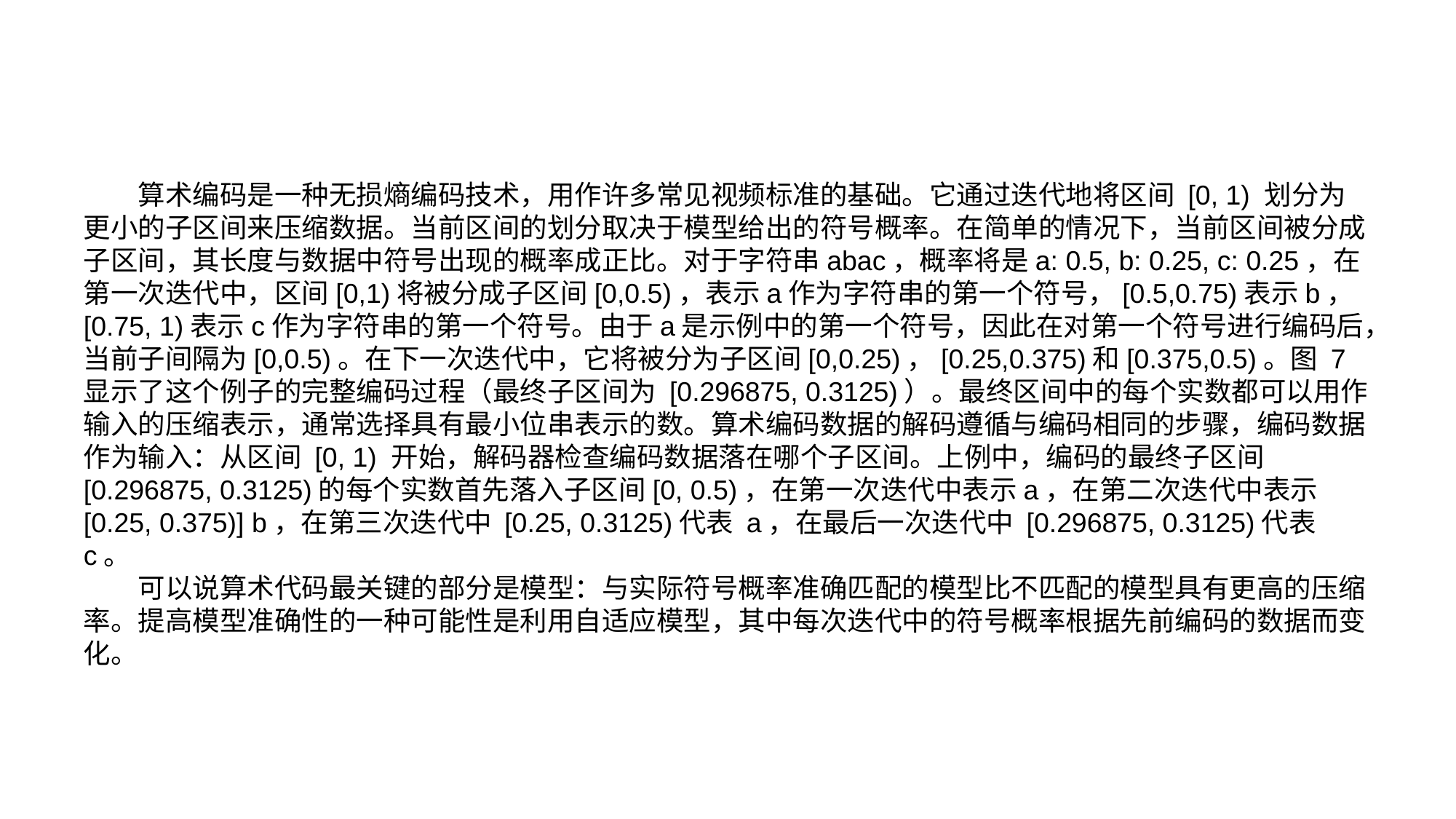

算术编码是一种无损熵编码技术，用作许多常见视频标准的基础。它通过迭代地将区间 [0, 1) 划分为更小的子区间来压缩数据。当前区间的划分取决于模型给出的符号概率。在简单的情况下，当前区间被分成子区间，其长度与数据中符号出现的概率成正比。对于字符串abac，概率将是a: 0.5, b: 0.25, c: 0.25，在第一次迭代中，区间[0,1)将被分成子区间[0,0.5)，表示a作为字符串的第一个符号，[0.5,0.75)表示b，[0.75, 1)表示c作为字符串的第一个符号。由于a是示例中的第一个符号，因此在对第一个符号进行编码后，当前子间隔为[0,0.5)。在下一次迭代中，它将被分为子区间[0,0.25)，[0.25,0.375)和[0.375,0.5)。图 7 显示了这个例子的完整编码过程（最终子区间为 [0.296875, 0.3125)）。最终区间中的每个实数都可以用作输入的压缩表示，通常选择具有最小位串表示的数。算术编码数据的解码遵循与编码相同的步骤，编码数据作为输入：从区间 [0, 1) 开始，解码器检查编码数据落在哪个子区间。上例中，编码的最终子区间[0.296875, 0.3125)的每个实数首先落入子区间[0, 0.5)，在第一次迭代中表示a，在第二次迭代中表示[0.25, 0.375)] b，在第三次迭代中 [0.25, 0.3125)代表 a，在最后一次迭代中 [0.296875, 0.3125)代表 c。
可以说算术代码最关键的部分是模型：与实际符号概率准确匹配的模型比不匹配的模型具有更高的压缩率。提高模型准确性的一种可能性是利用自适应模型，其中每次迭代中的符号概率根据先前编码的数据而变化。